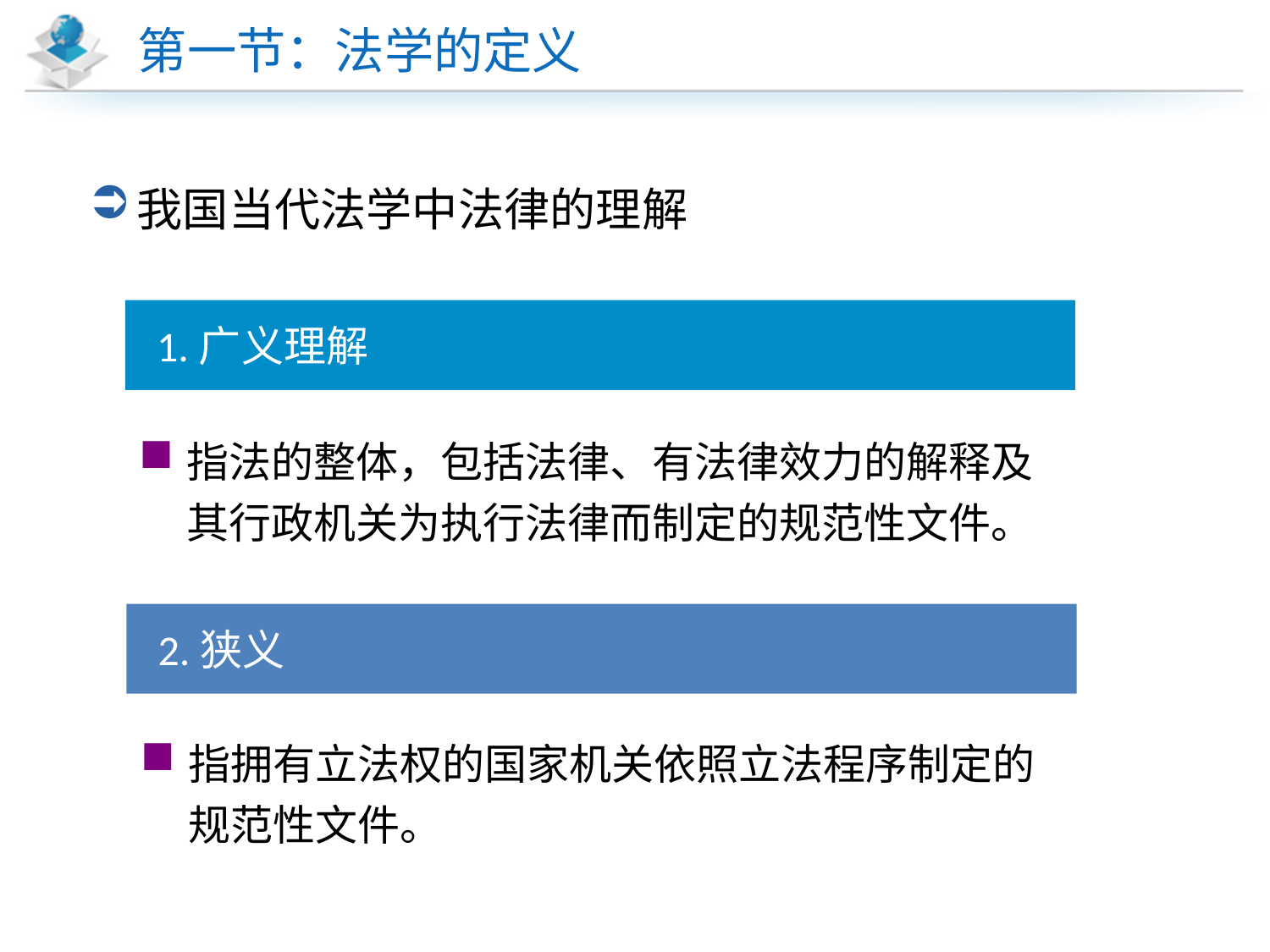

# 第一节：法学的定义
我国当代法学中法律的理解
  1.广义理解
指法的整体，包括法律、有法律效力的解释及其行政机关为执行法律而制定的规范性文件。
  2.狭义
指拥有立法权的国家机关依照立法程序制定的规范性文件。